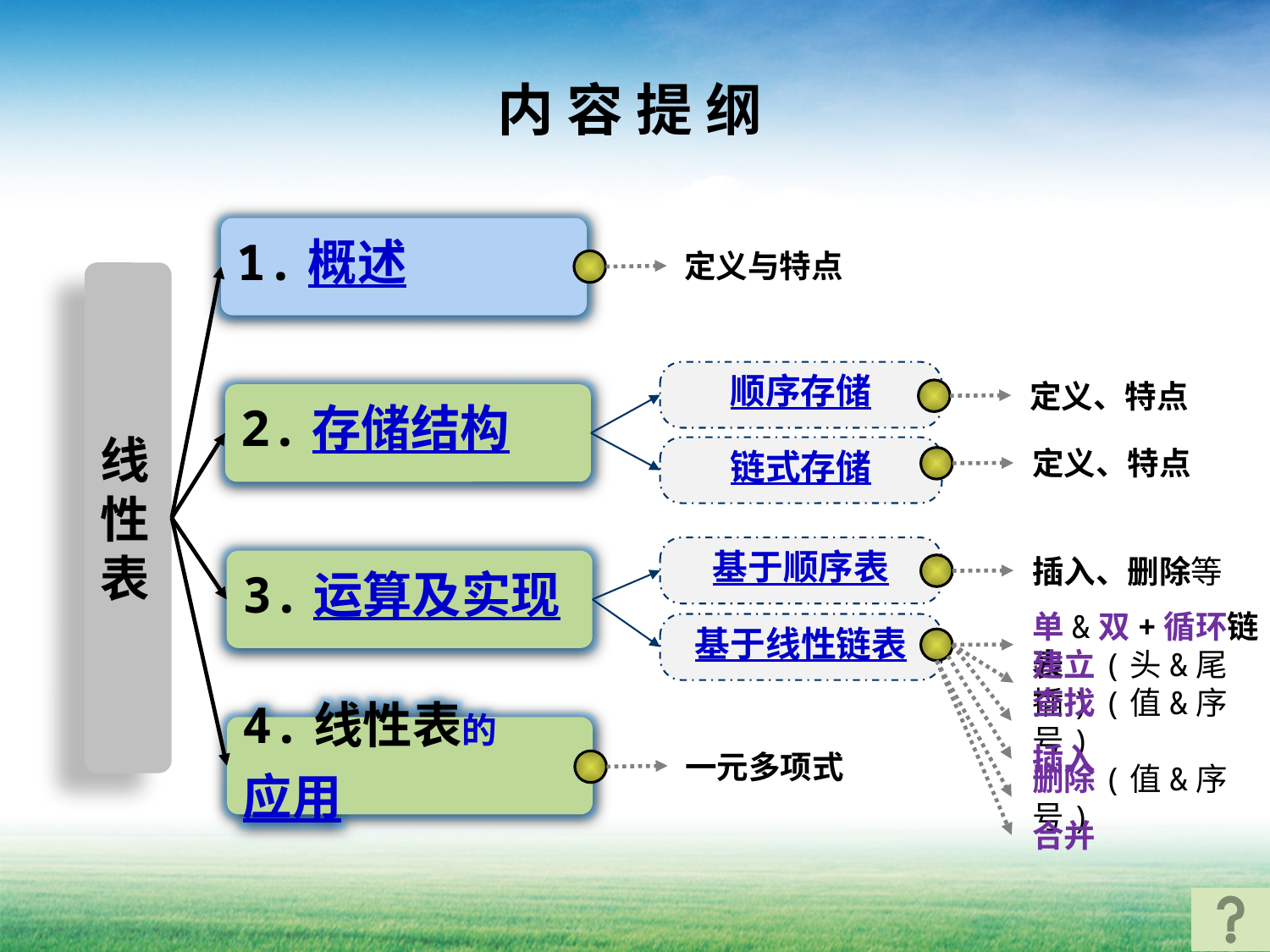

# 内 容 提 纲
1.概述
定义与特点

线
性
表
顺序存储
定义、特点

2.存储结构
定义、特点
链式存储

基于顺序表
插入、删除等
3.运算及实现

单&双+循环链表
基于线性链表

建立(头&尾插)
查找(值&序号)
4.线性表的应用
插入
一元多项式

删除(值&序号)
合并